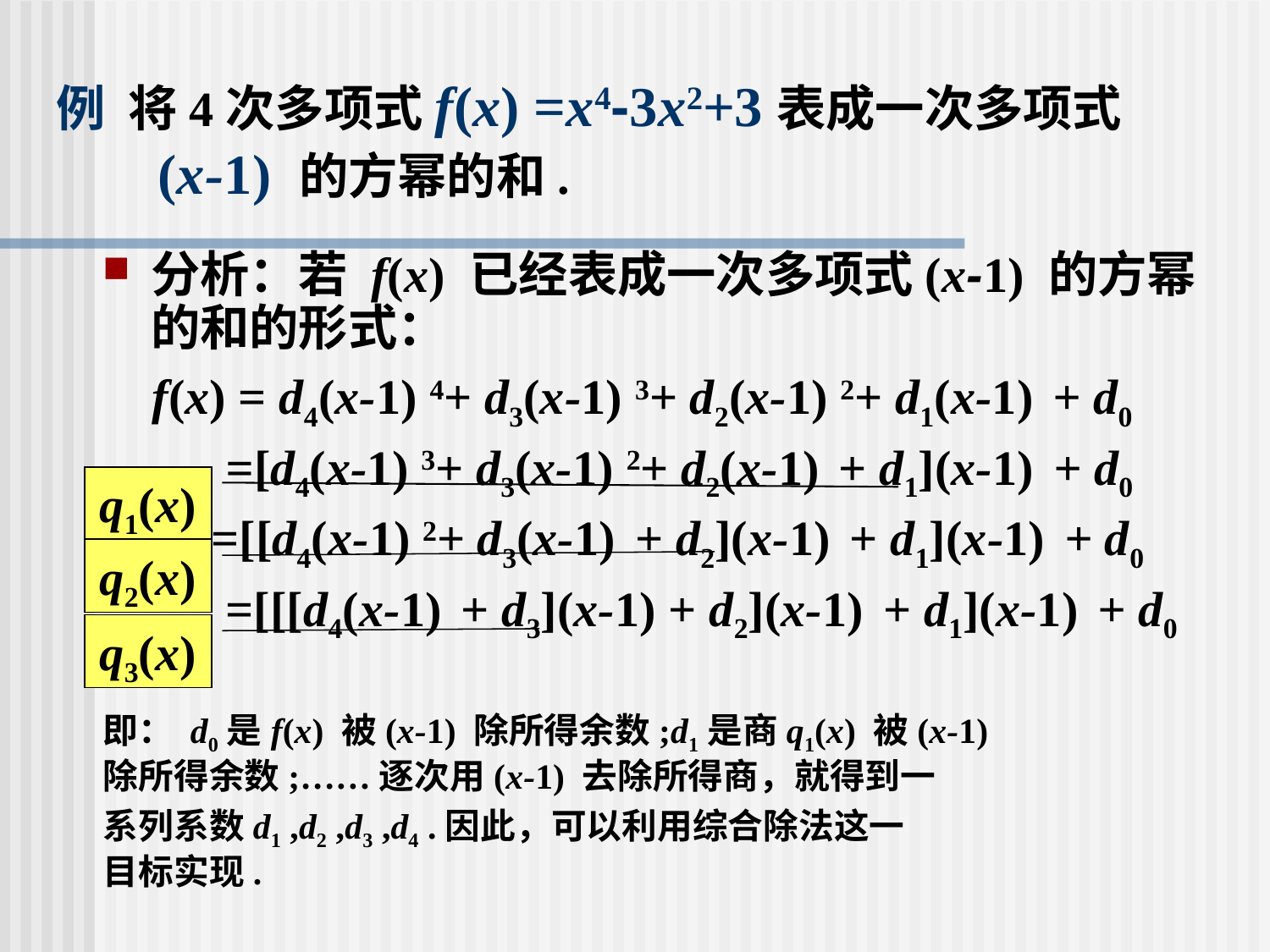

# 例  将4次多项式f(x) =x4-3x2+3表成一次多项式 (x-1) 的方幂的和.
分析：若 f(x) 已经表成一次多项式(x-1) 的方幂的和的形式：
    f(x) = d4(x-1) 4+ d3(x-1) 3+ d2(x-1) 2+ d1(x-1)  + d0
          =[d4(x-1) 3+ d3(x-1) 2+ d2(x-1)  + d1](x-1)  + d0
               =[[d4(x-1) 2+ d3(x-1)  + d2](x-1)  + d1](x-1)  + d0
          =[[[d4(x-1)  + d3](x-1) + d2](x-1)  + d1](x-1)  + d0

即： d0是f(x) 被(x-1) 除所得余数;d1是商q1(x) 被(x-1)
除所得余数;……逐次用(x-1) 去除所得商，就得到一
系列系数d1 ,d2 ,d3 ,d4 .因此，可以利用综合除法这一
目标实现.
q1(x)
q2(x)
q3(x)